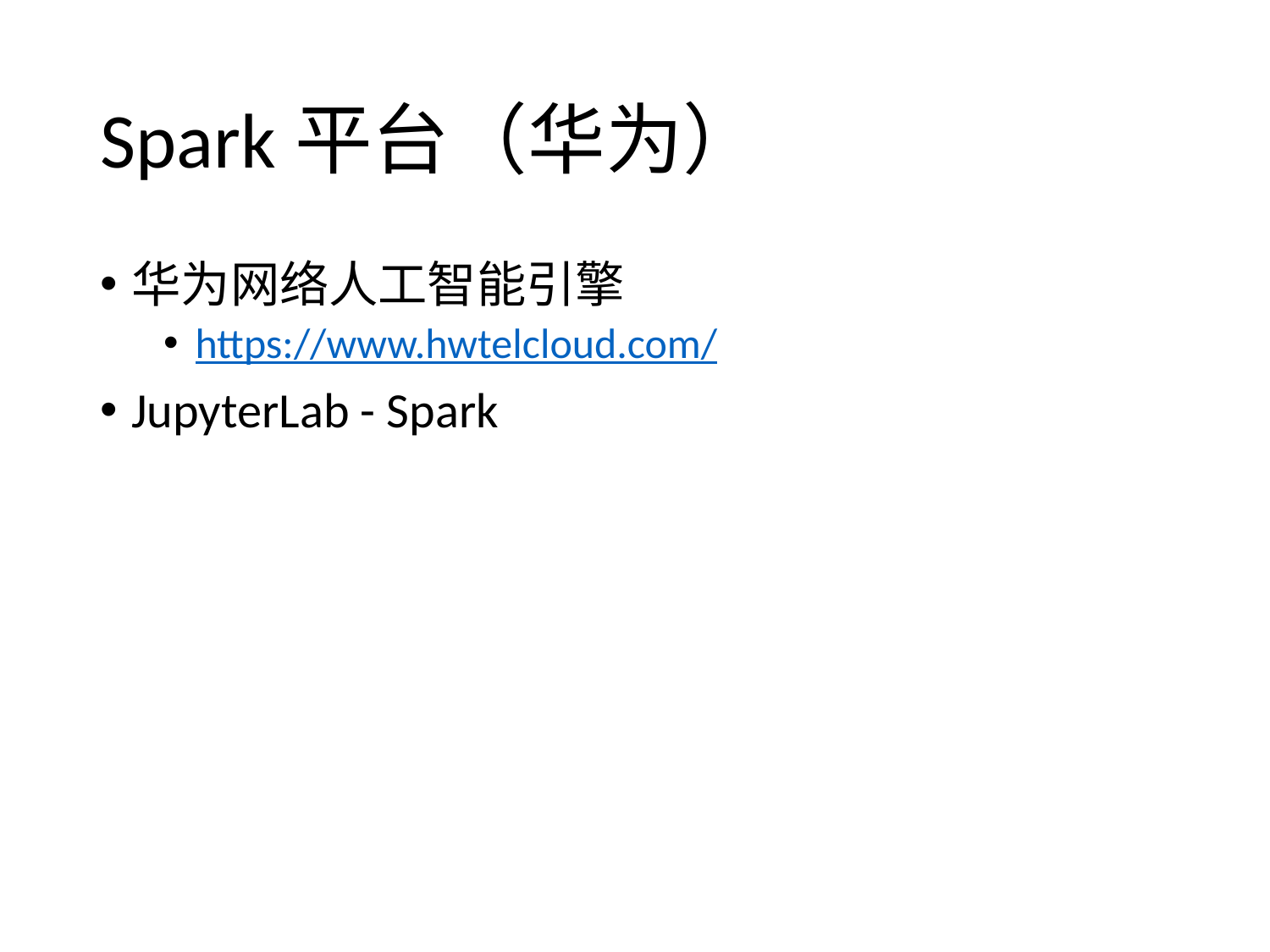

# Spark平台（华为）
华为网络人工智能引擎
https://www.hwtelcloud.com/
JupyterLab - Spark